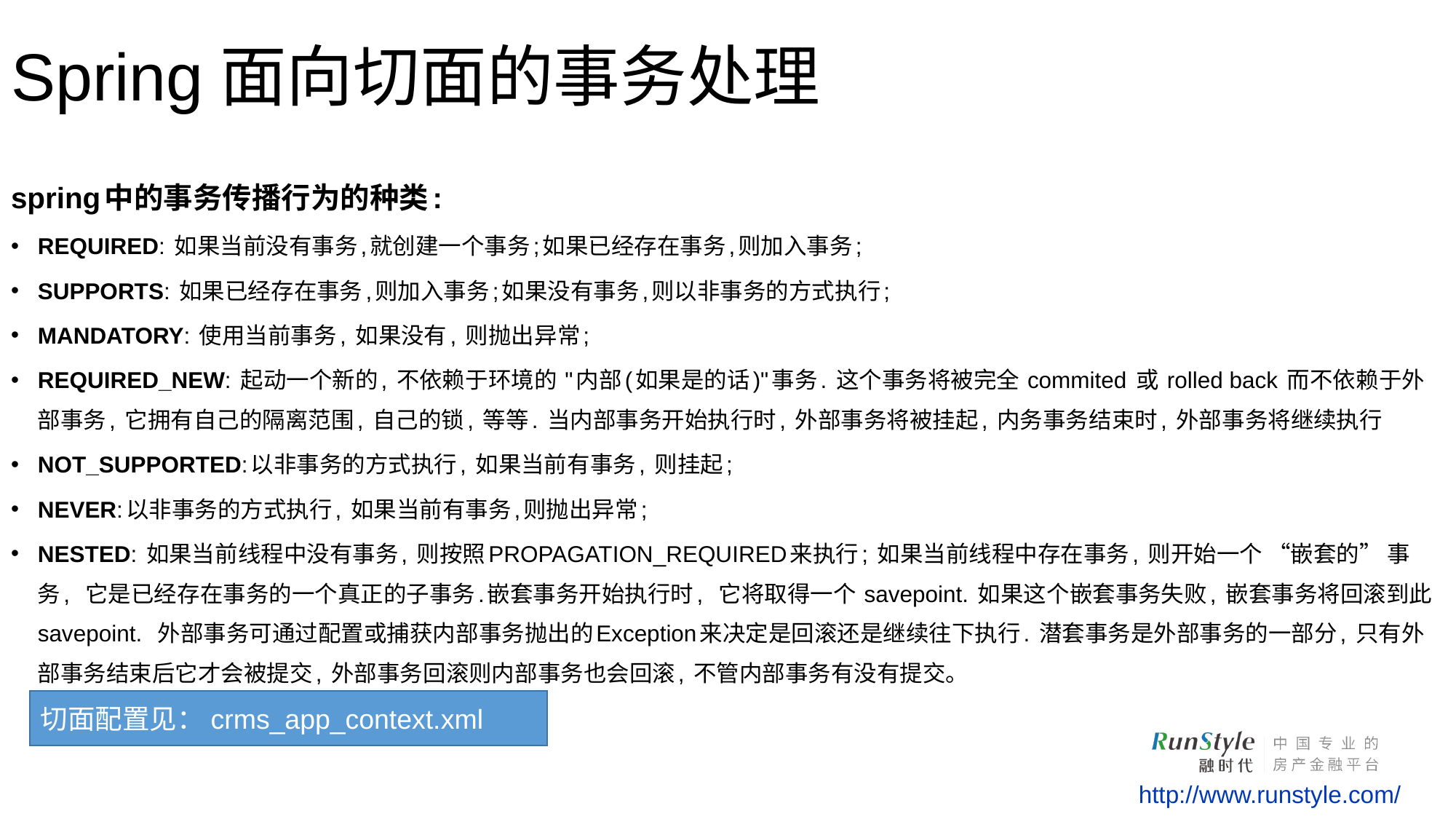

# Spring面向切面的事务处理
spring中的事务传播行为的种类:
REQUIRED: 如果当前没有事务,就创建一个事务;如果已经存在事务,则加入事务;
SUPPORTS: 如果已经存在事务,则加入事务;如果没有事务,则以非事务的方式执行;
MANDATORY: 使用当前事务, 如果没有, 则抛出异常;
REQUIRED_NEW: 起动一个新的, 不依赖于环境的 "内部(如果是的话)"事务. 这个事务将被完全 commited 或 rolled back 而不依赖于外部事务, 它拥有自己的隔离范围, 自己的锁, 等等. 当内部事务开始执行时, 外部事务将被挂起, 内务事务结束时, 外部事务将继续执行
NOT_SUPPORTED:以非事务的方式执行, 如果当前有事务, 则挂起;
NEVER:以非事务的方式执行, 如果当前有事务,则抛出异常;
NESTED: 如果当前线程中没有事务, 则按照PROPAGATION_REQUIRED来执行; 如果当前线程中存在事务, 则开始一个 “嵌套的” 事务,  它是已经存在事务的一个真正的子事务.嵌套事务开始执行时,  它将取得一个 savepoint. 如果这个嵌套事务失败, 嵌套事务将回滚到此 savepoint.  外部事务可通过配置或捕获内部事务抛出的Exception来决定是回滚还是继续往下执行. 潜套事务是外部事务的一部分, 只有外部事务结束后它才会被提交, 外部事务回滚则内部事务也会回滚, 不管内部事务有没有提交。
切面配置见：crms_app_context.xml